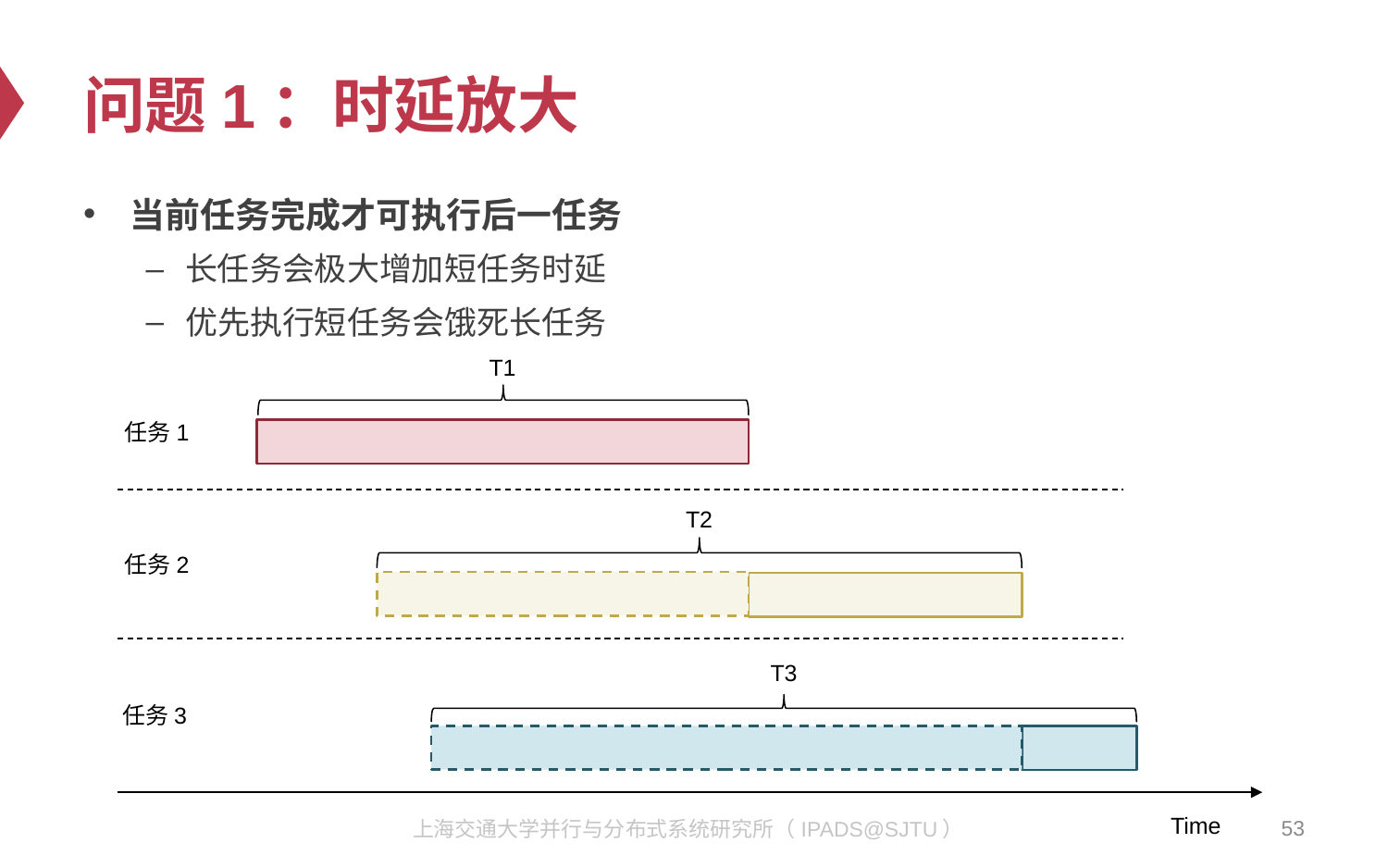

# 问题1：时延放大

当前任务完成才可执行后一任务
长任务会极大增加短任务时延
优先执行短任务会饿死长任务

T1

任务1

T2
任务2

T3
任务3

53
Time
上海交通大学并行与分布式系统研究所（IPADS@SJTU）